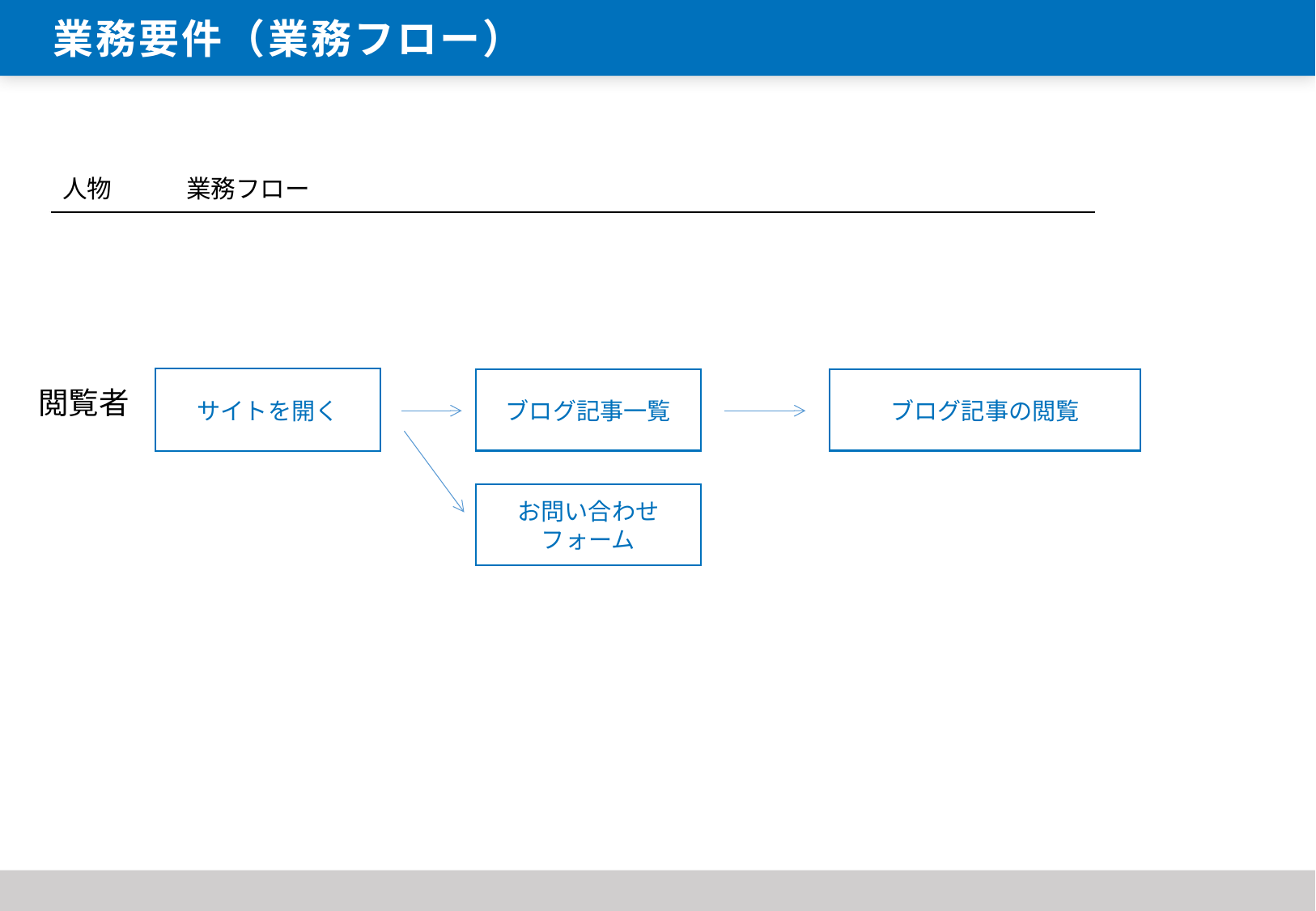

業務要件（業務フロー）
| 人物　　　業務フロー |
| --- |
サイトを開く
ブログ記事一覧
ブログ記事の閲覧
閲覧者
お問い合わせフォーム